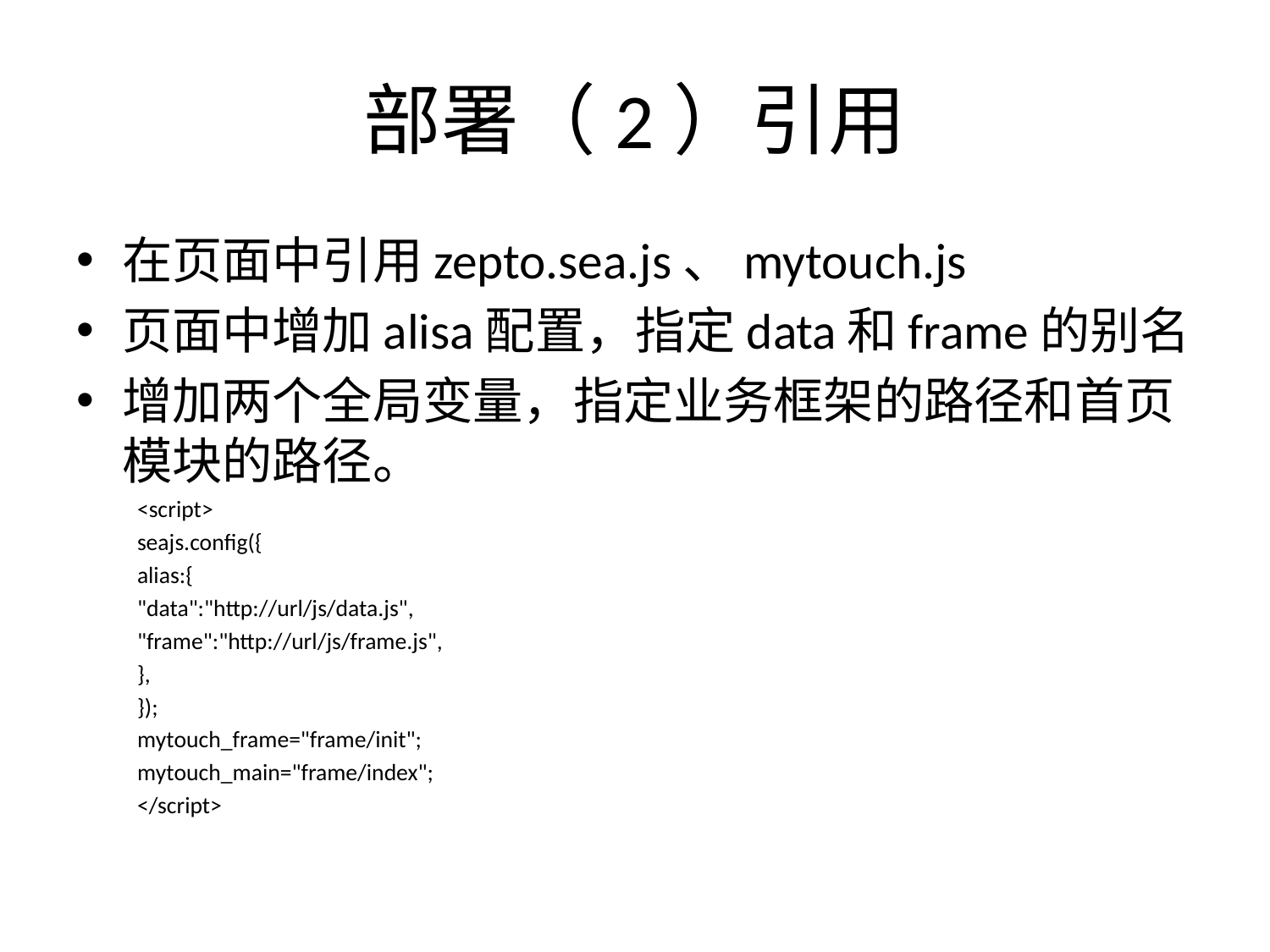

# 部署（2）引用
在页面中引用zepto.sea.js、mytouch.js
页面中增加alisa配置，指定data和frame的别名
增加两个全局变量，指定业务框架的路径和首页模块的路径。
<script>
seajs.config({
	alias:{
		"data":"http://url/js/data.js",
		"frame":"http://url/js/frame.js",
	},
});
mytouch_frame="frame/init";
mytouch_main="frame/index";
</script>